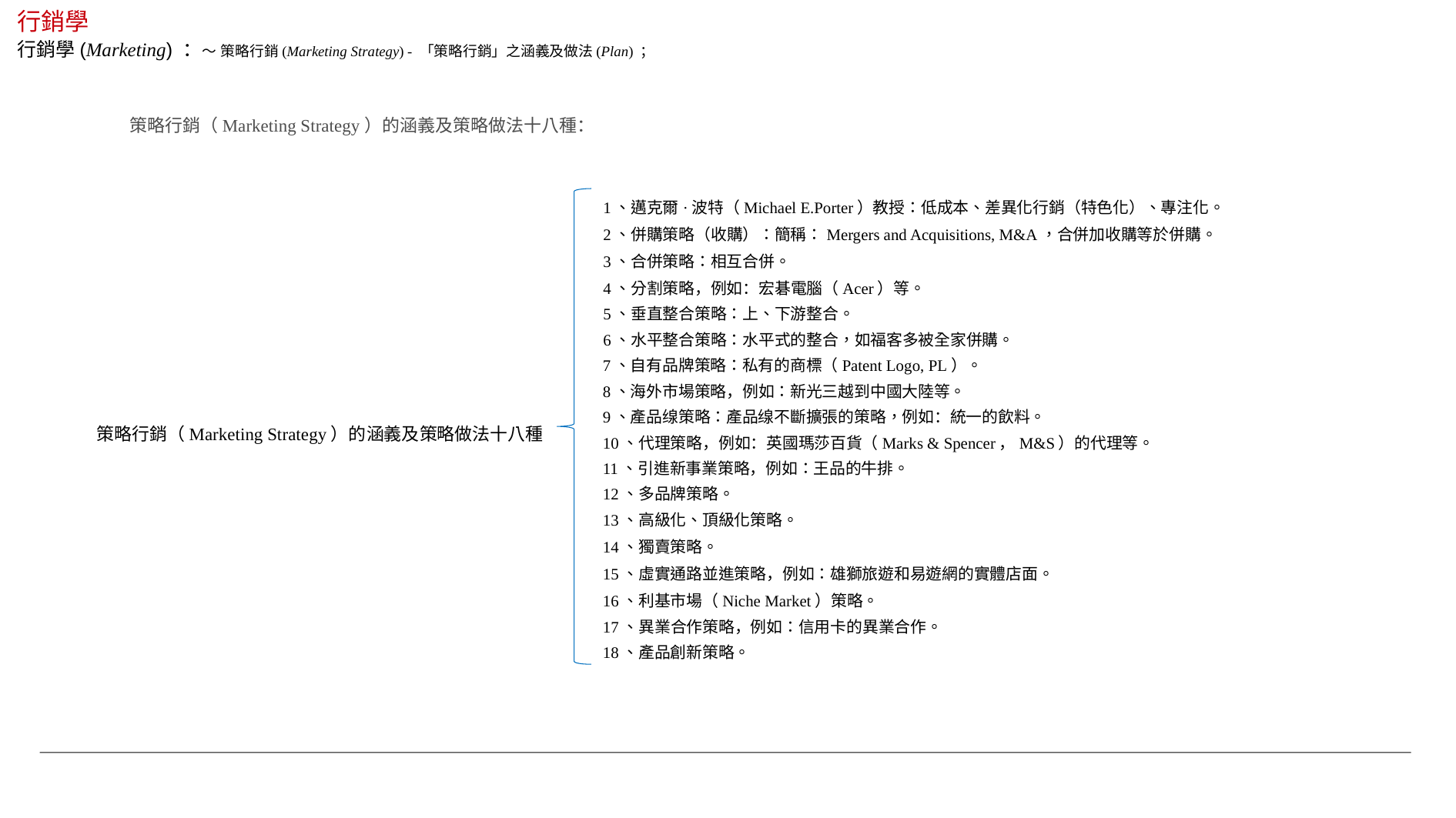

行銷學
行銷學(Marketing) ：～ 策略行銷(Marketing Strategy) - 「策略行銷」之涵義及做法(Plan) ；
策略行銷（Marketing Strategy）的涵義及策略做法十八種：
1、邁克爾·波特（Michael E.Porter）教授：低成本、差異化行銷（特色化）、專注化。

2、併購策略（收購）：簡稱：Mergers and Acquisitions, M&A，合併加收購等於併購。
3、合併策略：相互合併。
4、分割策略，例如：宏碁電腦（Acer）等。
5、垂直整合策略：上、下游整合。
6、水平整合策略：水平式的整合，如福客多被全家併購。
7、自有品牌策略：私有的商標（Patent Logo, PL）。
8、海外市場策略，例如：新光三越到中國大陸等。
9、產品缐策略：產品缐不斷擴張的策略，例如：統一的飲料。
策略行銷（Marketing Strategy）的涵義及策略做法十八種
10、代理策略，例如：英國瑪莎百貨（Marks & Spencer，M&S）的代理等。
11、引進新事業策略，例如：王品的牛排。
12、多品牌策略。
13、高級化、頂級化策略。
14、獨賣策略。
15、虛實通路並進策略，例如：雄獅旅遊和易遊網的實體店面。
16、利基市場（Niche Market）策略。
17、異業合作策略，例如：信用卡的異業合作。
18、產品創新策略。